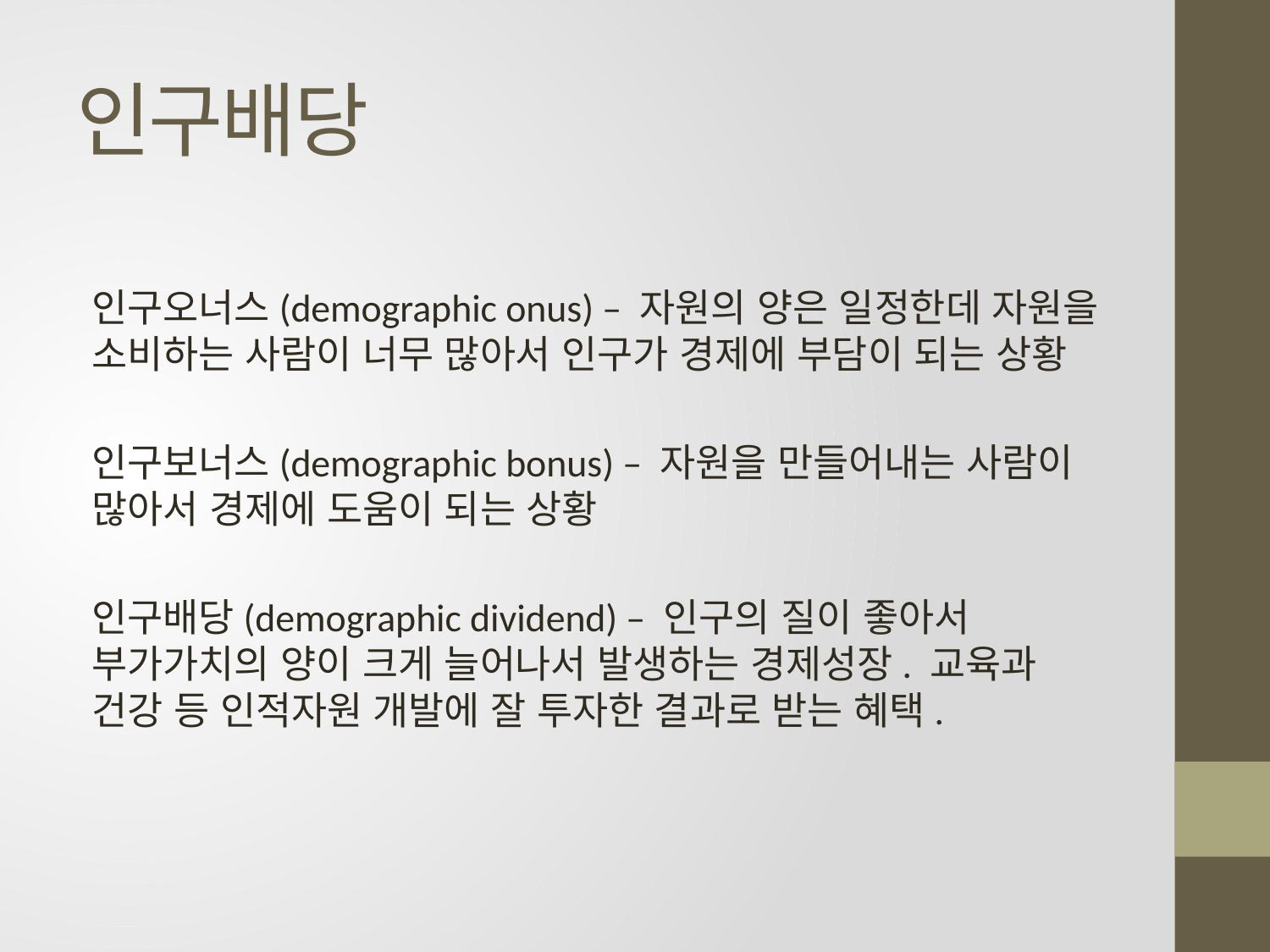

# 인구배당

인구오너스(demographic onus) – 자원의 양은 일정한데 자원을 소비하는 사람이 너무 많아서 인구가 경제에 부담이 되는 상황

인구보너스(demographic bonus) – 자원을 만들어내는 사람이 많아서 경제에 도움이 되는 상황

인구배당(demographic dividend) – 인구의 질이 좋아서 부가가치의 양이 크게 늘어나서 발생하는 경제성장. 교육과 건강 등 인적자원 개발에 잘 투자한 결과로 받는 혜택.